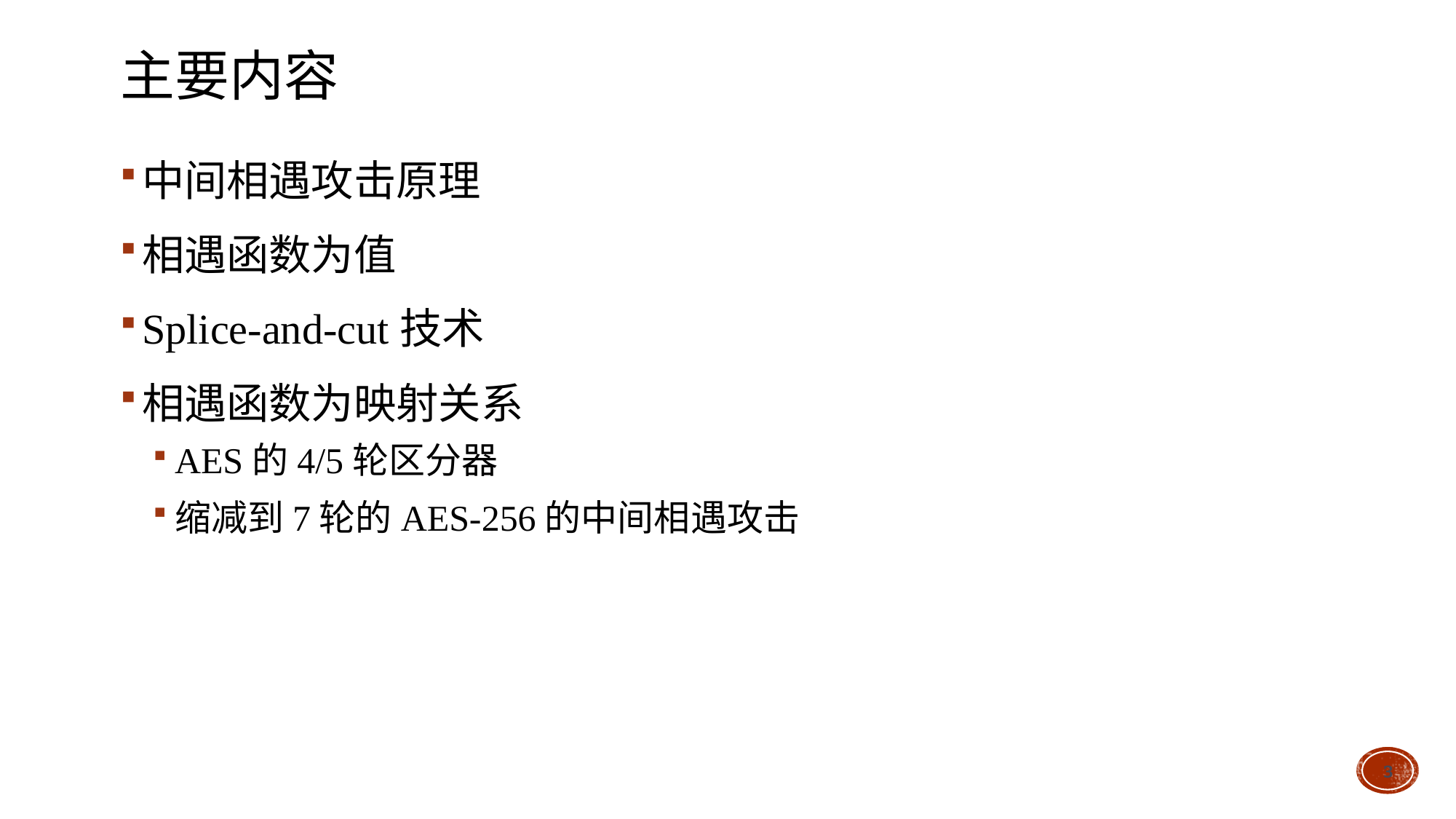

# 主要内容
中间相遇攻击原理
相遇函数为值
Splice-and-cut技术
相遇函数为映射关系
AES的4/5轮区分器
缩减到7轮的AES-256的中间相遇攻击

3